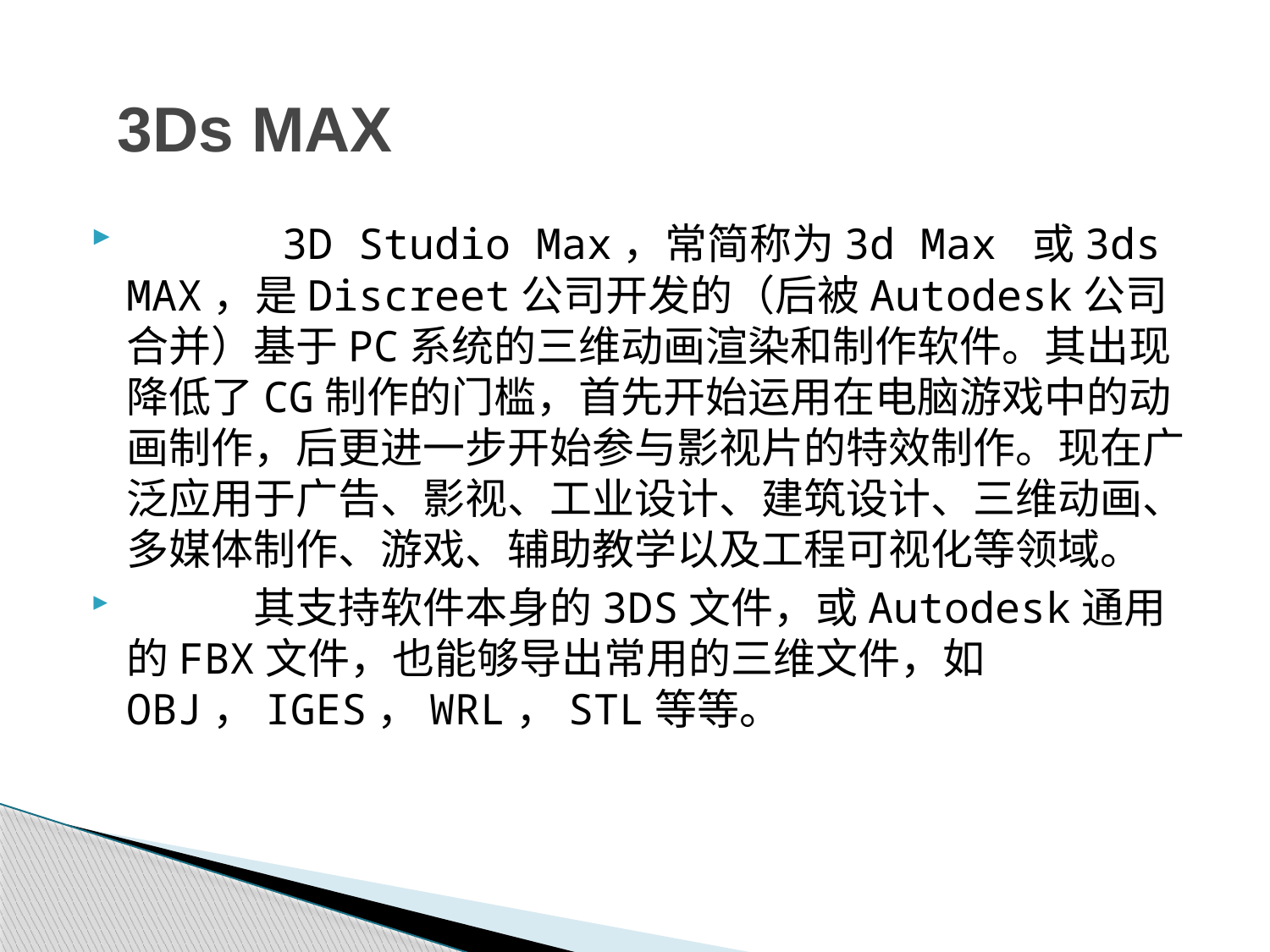

# 3Ds MAX
	 3D Studio Max，常简称为3d Max 或3ds MAX，是Discreet公司开发的（后被Autodesk公司合并）基于PC系统的三维动画渲染和制作软件。其出现降低了CG制作的门槛，首先开始运用在电脑游戏中的动画制作，后更进一步开始参与影视片的特效制作。现在广泛应用于广告、影视、工业设计、建筑设计、三维动画、多媒体制作、游戏、辅助教学以及工程可视化等领域。
	其支持软件本身的3DS文件，或Autodesk通用的FBX文件，也能够导出常用的三维文件，如OBJ，IGES，WRL，STL等等。